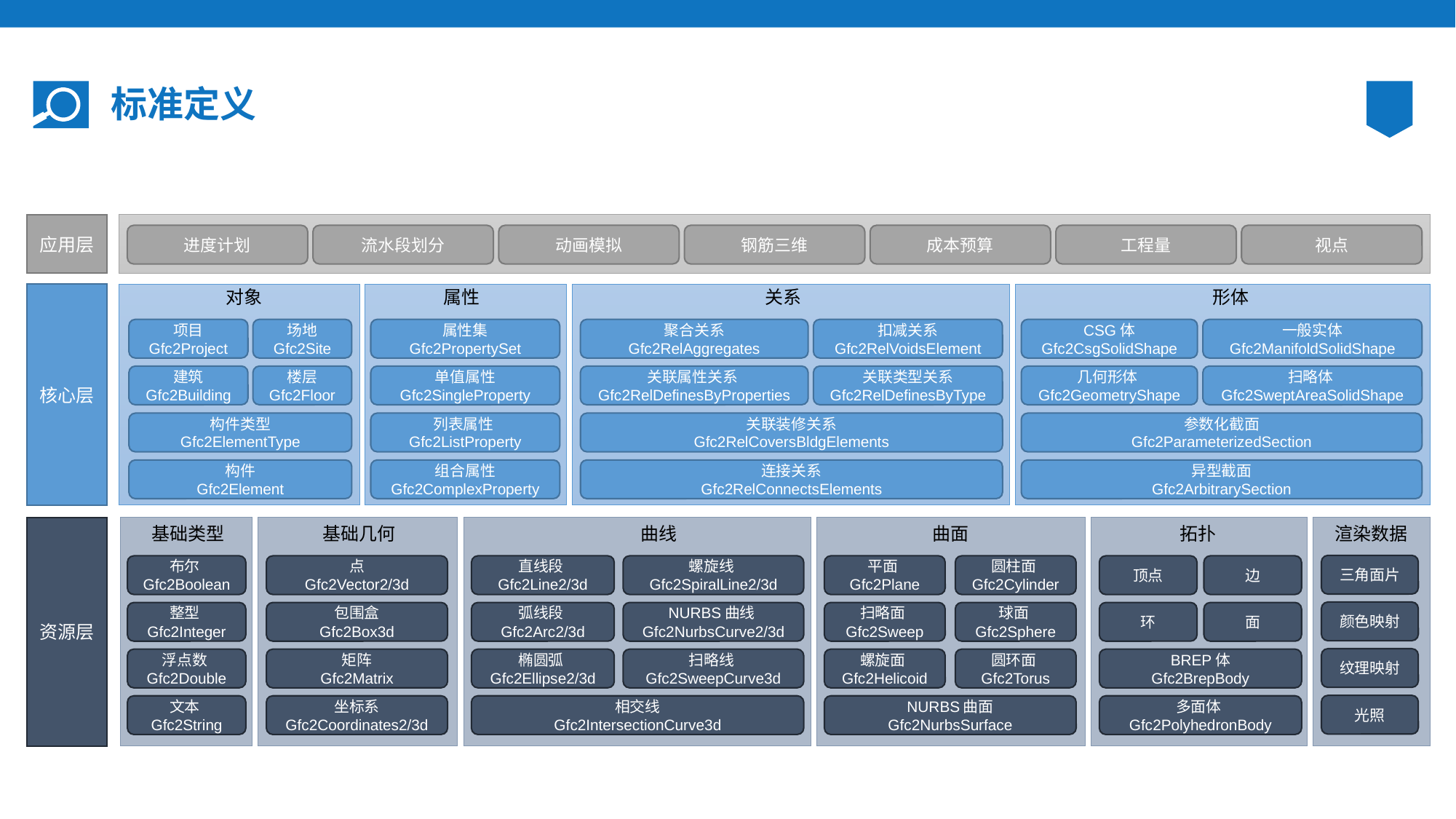

# 标准定义
应用层

进度计划
流水段划分
动画模拟
钢筋三维
成本预算
工程量
视点
对象
属性
关系
形体
核心层

项目
Gfc2Project
场地
Gfc2Site
属性集
Gfc2PropertySet
聚合关系
Gfc2RelAggregates
扣减关系
Gfc2RelVoidsElement
CSG体
Gfc2CsgSolidShape
一般实体
Gfc2ManifoldSolidShape
建筑
Gfc2Building
楼层
Gfc2Floor
单值属性
Gfc2SingleProperty
关联属性关系Gfc2RelDefinesByProperties
关联类型关系
Gfc2RelDefinesByType
几何形体Gfc2GeometryShape
扫略体Gfc2SweptAreaSolidShape
构件类型
Gfc2ElementType
列表属性Gfc2ListProperty
关联装修关系
Gfc2RelCoversBldgElements
参数化截面
Gfc2ParameterizedSection
构件
Gfc2Element
组合属性
Gfc2ComplexProperty
连接关系
Gfc2RelConnectsElements
异型截面
Gfc2ArbitrarySection
渲染数据
基础类型
基础几何
曲线
曲面
拓扑
资源层

三角面片
布尔Gfc2Boolean
点
Gfc2Vector2/3d
直线段Gfc2Line2/3d
螺旋线Gfc2SpiralLine2/3d
平面Gfc2Plane
圆柱面Gfc2Cylinder
顶点
边
颜色映射
整型Gfc2Integer
包围盒
Gfc2Box3d
弧线段Gfc2Arc2/3d
NURBS曲线Gfc2NurbsCurve2/3d
扫略面Gfc2Sweep
球面Gfc2Sphere
环
面
纹理映射
浮点数Gfc2Double
矩阵
Gfc2Matrix
椭圆弧Gfc2Ellipse2/3d
扫略线Gfc2SweepCurve3d
螺旋面Gfc2Helicoid
圆环面Gfc2Torus
BREP体
Gfc2BrepBody
光照
文本Gfc2String
坐标系
Gfc2Coordinates2/3d
相交线
Gfc2IntersectionCurve3d
NURBS曲面
Gfc2NurbsSurface
多面体Gfc2PolyhedronBody